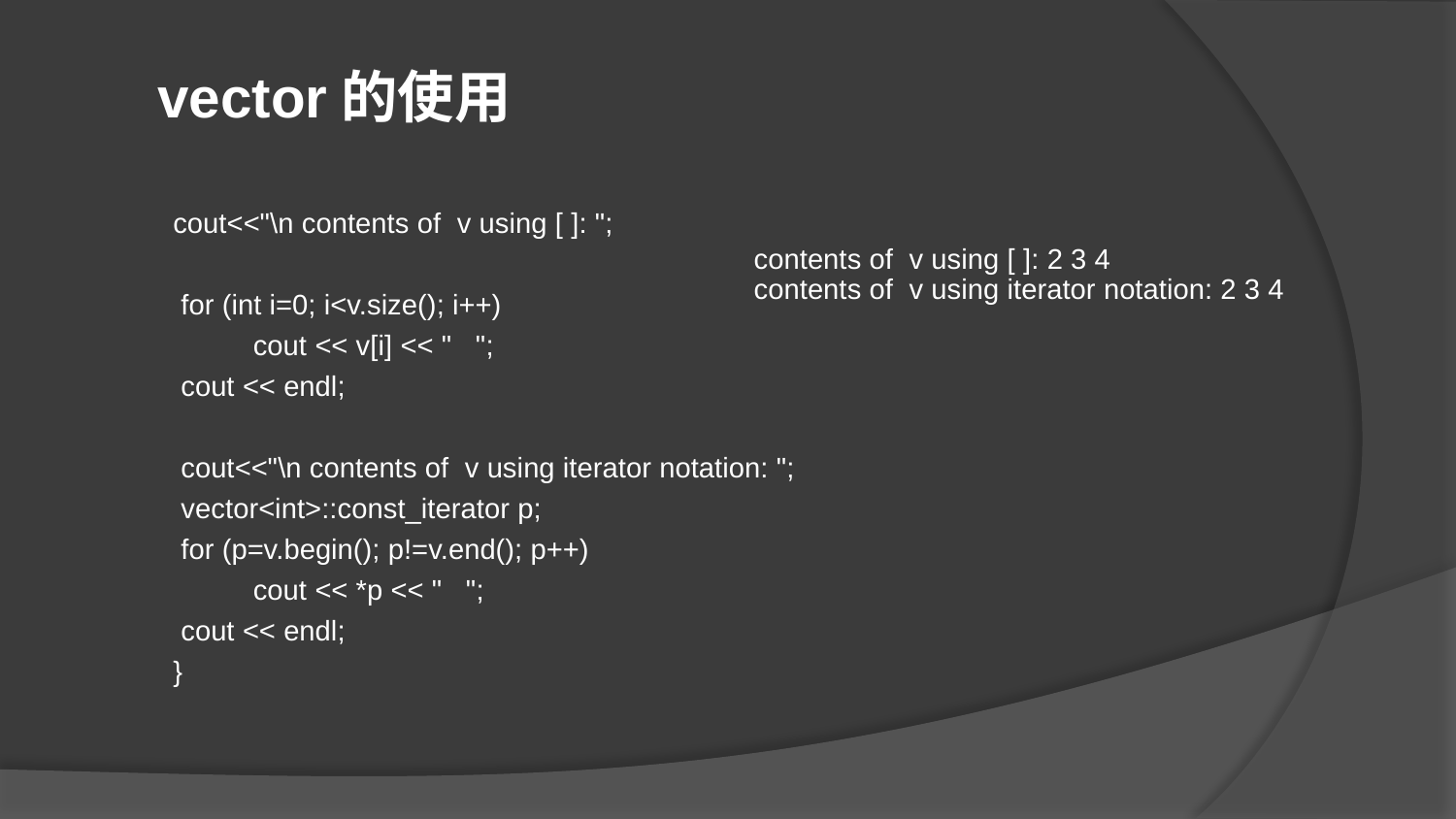

vector的使用
cout<<"\n contents of  v using [ ]: ";

 for (int i=0; i<v.size(); i++)
          cout << v[i] << "   ";
 cout << endl;

 cout<<"\n contents of  v using iterator notation: ";
 vector<int>::const_iterator p;
 for (p=v.begin(); p!=v.end(); p++)
          cout << *p << "   ";
 cout << endl;
}
contents of  v using [ ]: 2 3 4
contents of  v using iterator notation: 2 3 4